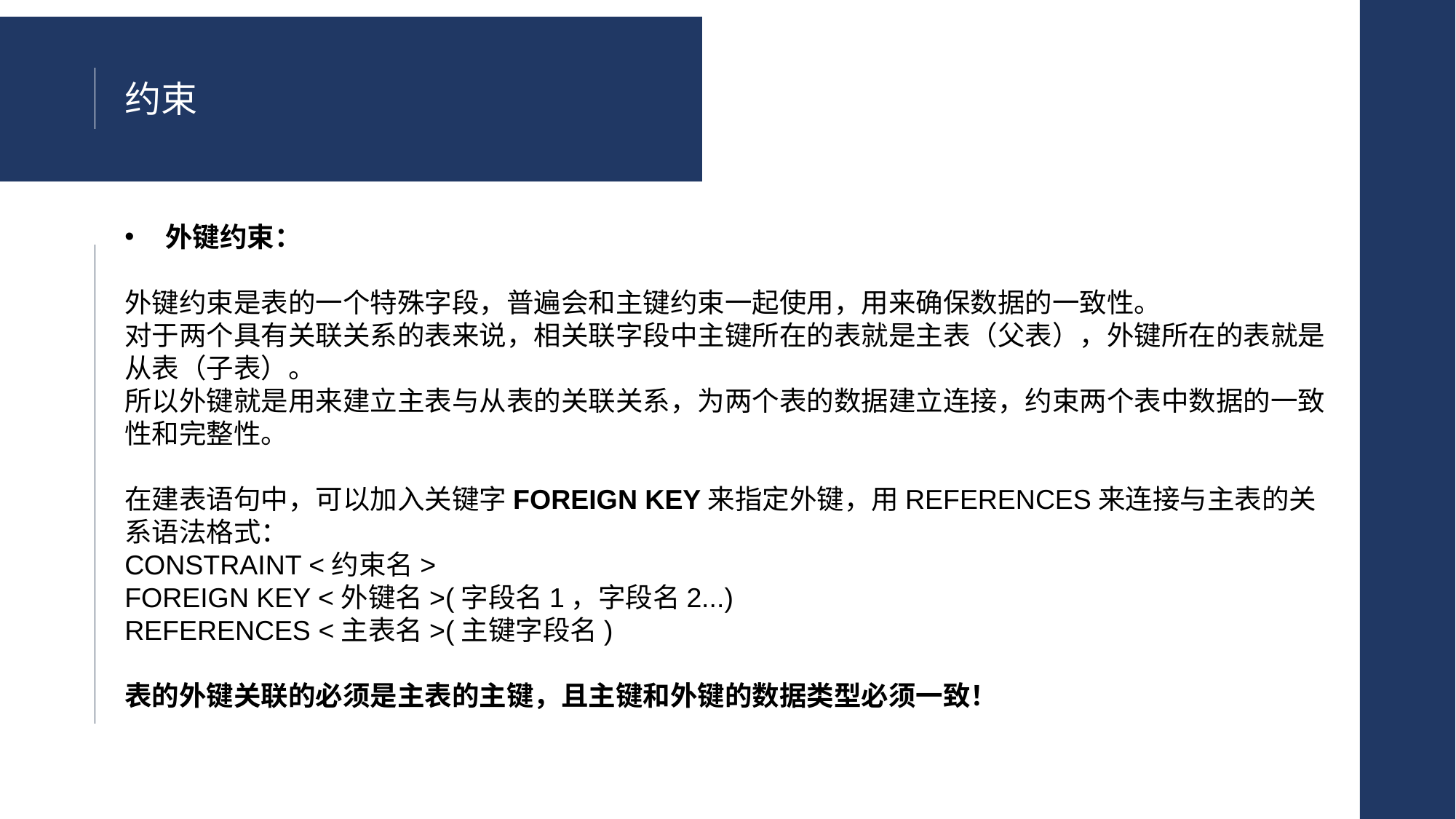

约束

外键约束：

外键约束是表的一个特殊字段，普遍会和主键约束一起使用，用来确保数据的一致性。
对于两个具有关联关系的表来说，相关联字段中主键所在的表就是主表（父表），外键所在的表就是从表（子表）。
所以外键就是用来建立主表与从表的关联关系，为两个表的数据建立连接，约束两个表中数据的一致性和完整性。

在建表语句中，可以加入关键字FOREIGN KEY来指定外键，用REFERENCES来连接与主表的关系语法格式：
CONSTRAINT <约束名>
FOREIGN KEY <外键名>(字段名1，字段名2...)
REFERENCES <主表名>(主键字段名)

表的外键关联的必须是主表的主键，且主键和外键的数据类型必须一致！